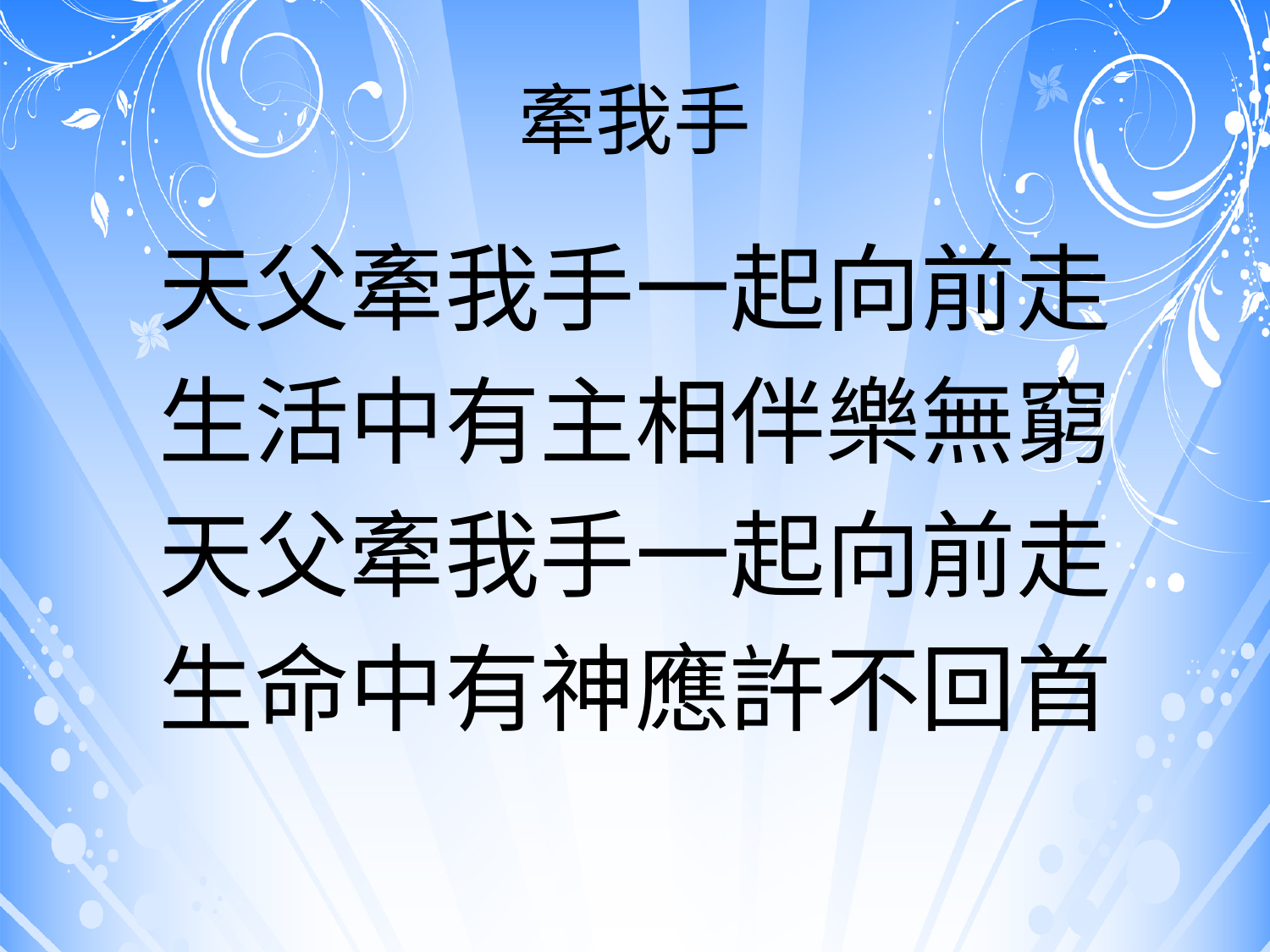

# 牽我手
天父牽我手一起向前走
生活中有主相伴樂無窮
天父牽我手一起向前走
生命中有神應許不回首